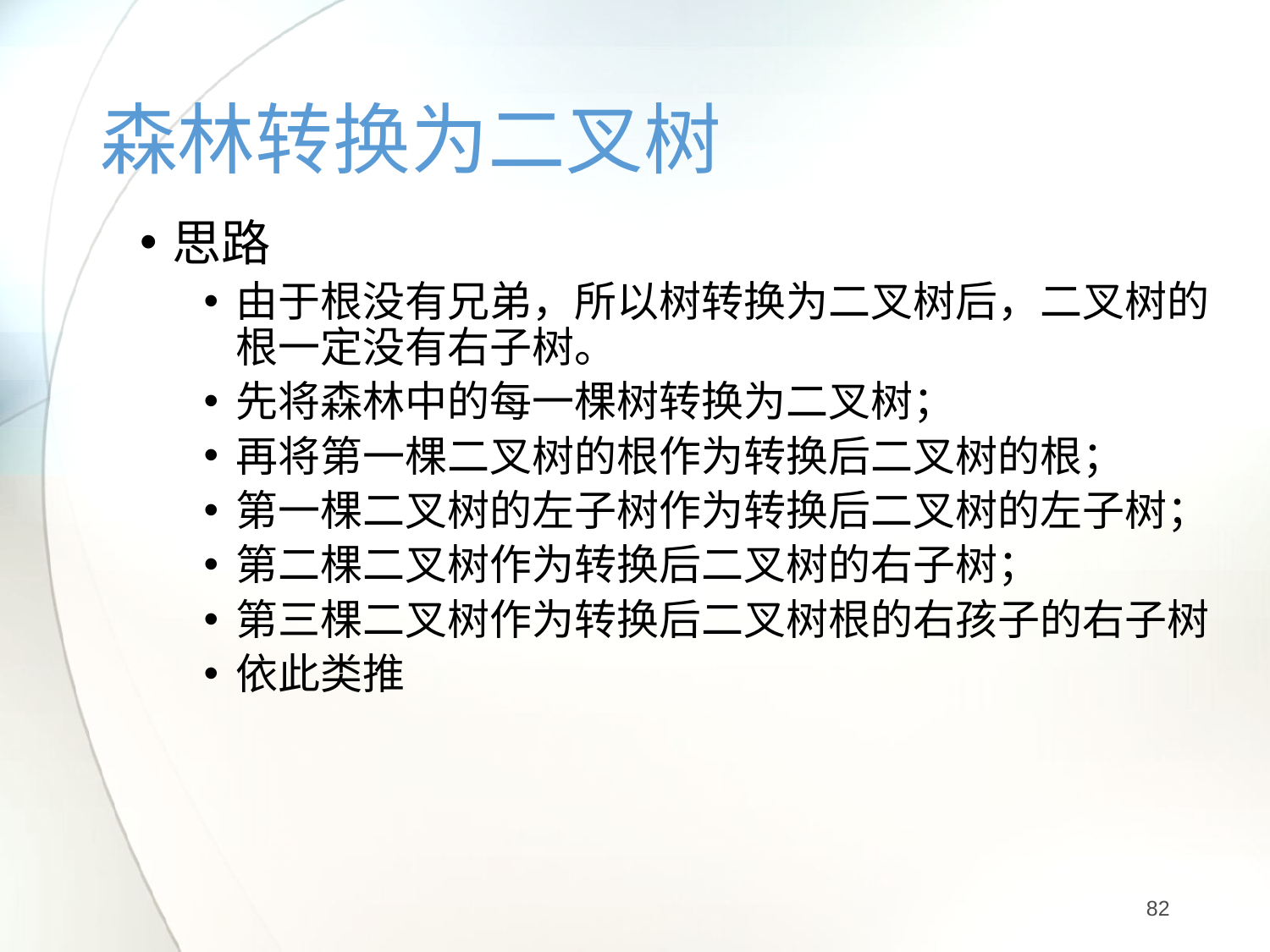

# 森林转换为二叉树
思路
由于根没有兄弟，所以树转换为二叉树后，二叉树的根一定没有右子树。
先将森林中的每一棵树转换为二叉树；
再将第一棵二叉树的根作为转换后二叉树的根；
第一棵二叉树的左子树作为转换后二叉树的左子树；
第二棵二叉树作为转换后二叉树的右子树；
第三棵二叉树作为转换后二叉树根的右孩子的右子树
依此类推
82